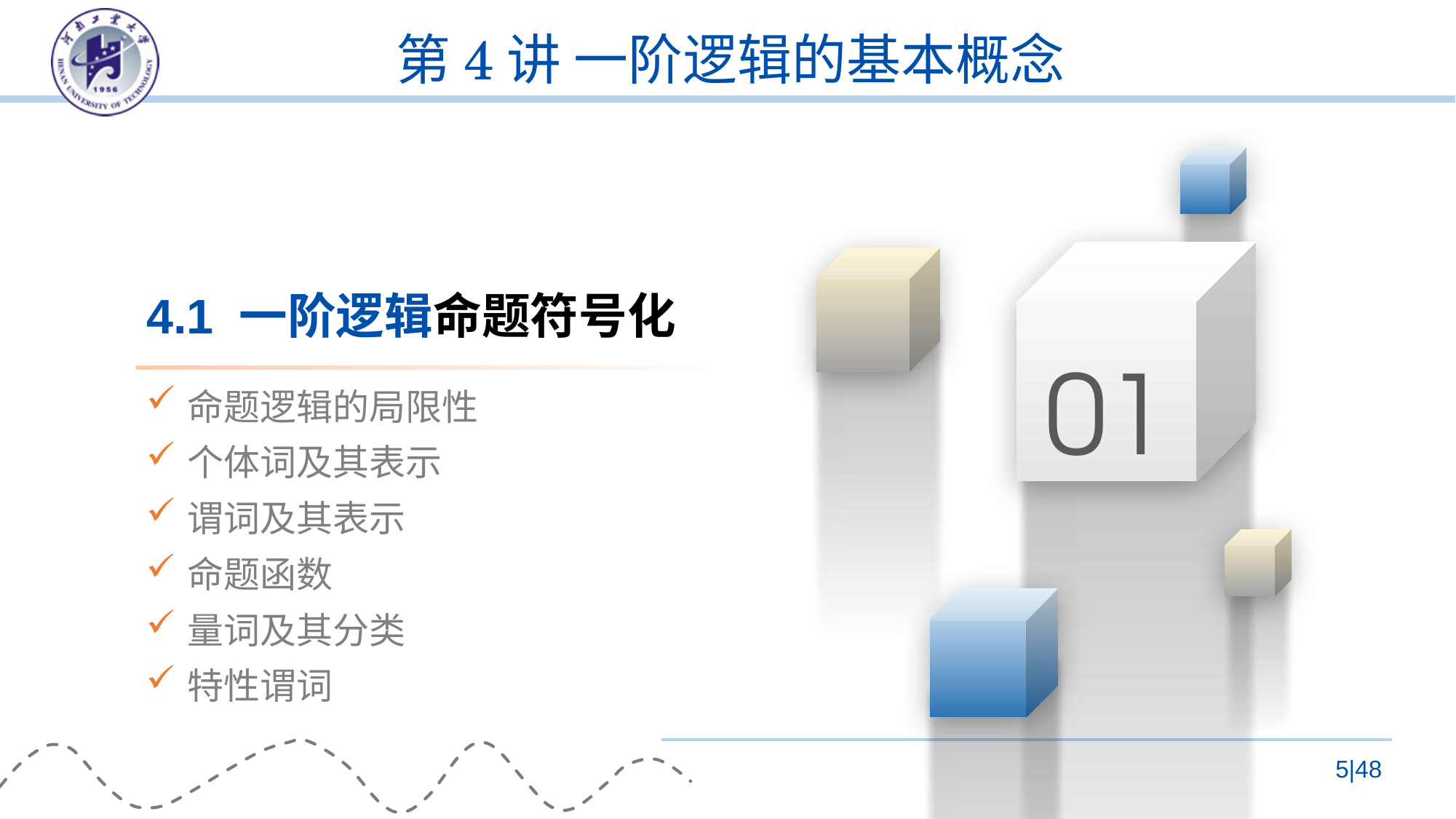

# 第4讲 一阶逻辑的基本概念

01

4.1 一阶逻辑命题符号化

命题逻辑的局限性
个体词及其表示
谓词及其表示

命题函数

量词及其分类
特性谓词
5|48